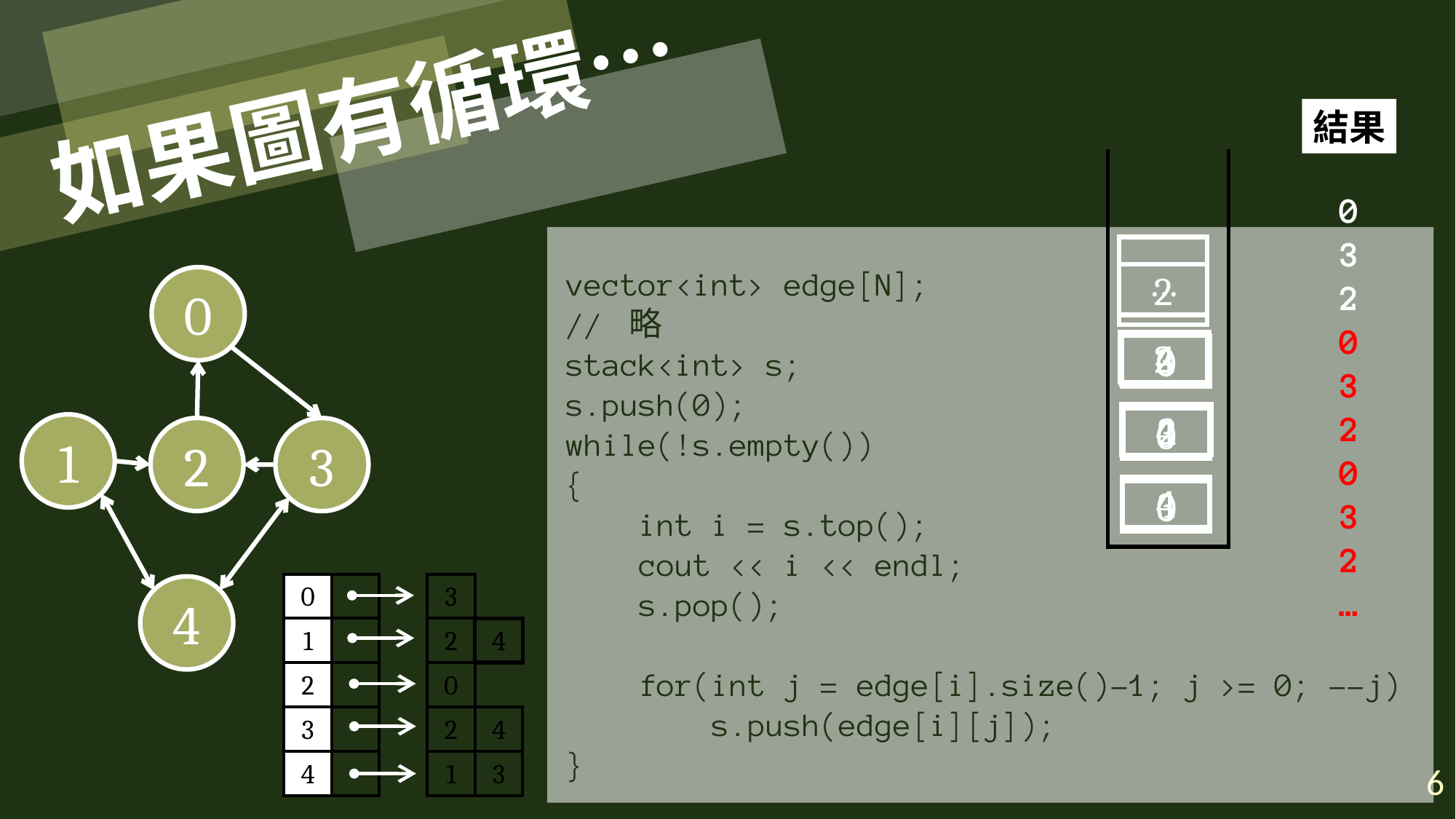

如果圖有循環…

結果

|  |
| --- |
0
3
2
0
3
2
0
3
2
…

…
vector<int> edge[N];
// 略
stack<int> s;
s.push(0);
while(!s.empty())
{
    int i = s.top();
    cout << i << endl;
    s.pop();

    for(int j = edge[i].size()-1; j >= 0; --j)
        s.push(edge[i][j]);
}
2
0
2
4
3
0
4
2
3
0
1
2
3
4
3
0
| 0 |  |  | 3 |  |
| --- | --- | --- | --- | --- |
| 1 |  |  | 2 | 4 |
| 2 |  |  | 0 |  |
| 3 |  |  | 2 | 4 |
| 4 |  |  | 1 | 3 |
4
6